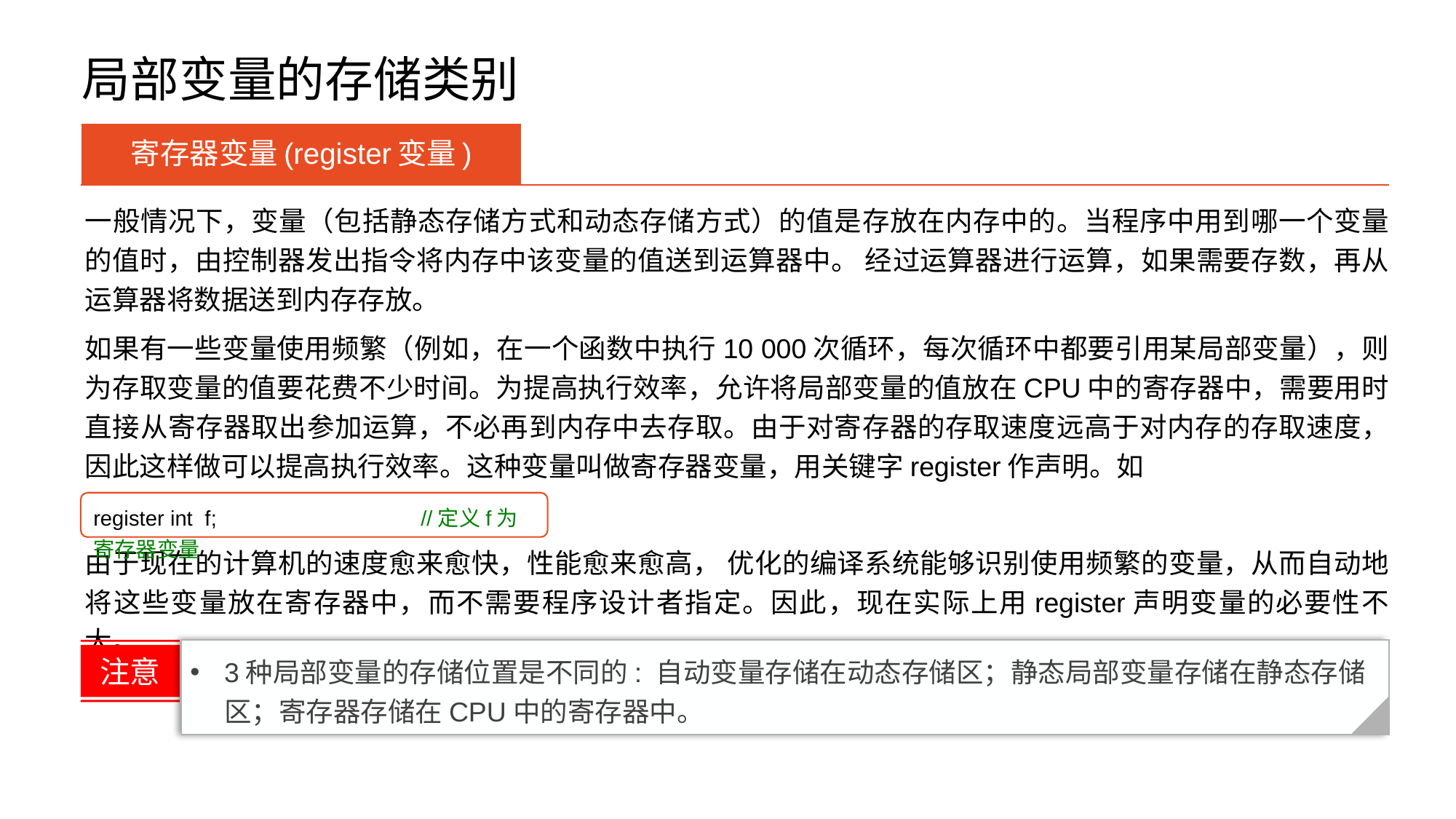

# 局部变量的存储类别
寄存器变量(register变量)
一般情况下，变量（包括静态存储方式和动态存储方式）的值是存放在内存中的。当程序中用到哪一个变量的值时，由控制器发出指令将内存中该变量的值送到运算器中。 经过运算器进行运算，如果需要存数，再从运算器将数据送到内存存放。
如果有一些变量使用频繁（例如，在一个函数中执行10 000次循环，每次循环中都要引用某局部变量），则为存取变量的值要花费不少时间。为提高执行效率，允许将局部变量的值放在CPU中的寄存器中，需要用时直接从寄存器取出参加运算，不必再到内存中去存取。由于对寄存器的存取速度远高于对内存的存取速度，因此这样做可以提高执行效率。这种变量叫做寄存器变量，用关键字register作声明。如

由于现在的计算机的速度愈来愈快，性能愈来愈高， 优化的编译系统能够识别使用频繁的变量，从而自动地将这些变量放在寄存器中，而不需要程序设计者指定。因此，现在实际上用register声明变量的必要性不大。
register int  f;		//定义f为寄存器变量
注意
3种局部变量的存储位置是不同的: 自动变量存储在动态存储区；静态局部变量存储在静态存储区；寄存器存储在CPU中的寄存器中。